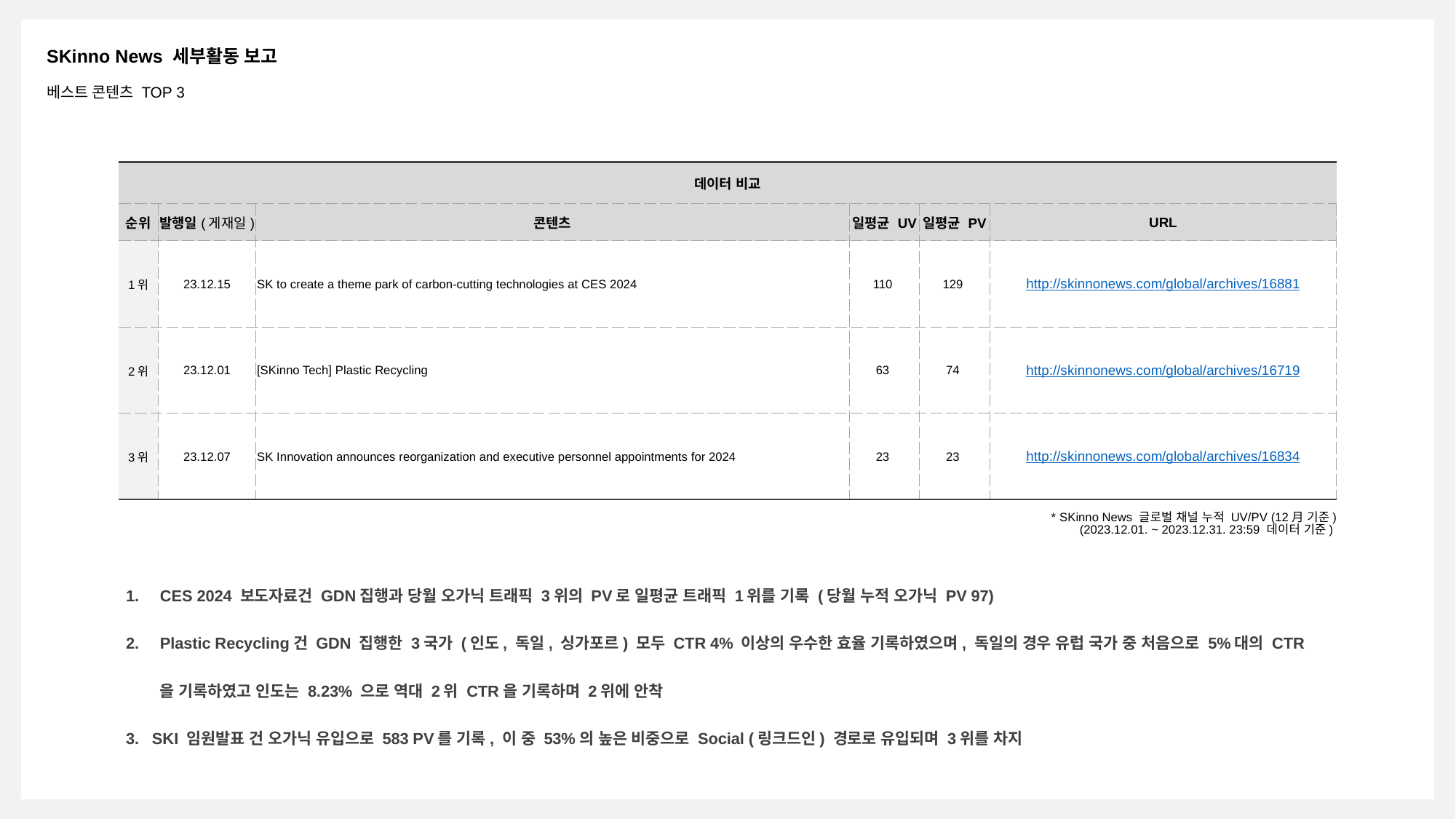

SKinno News 세부활동 보고
베스트 콘텐츠 TOP 3
| 데이터 비교 |  |  |  |  |  |
| --- | --- | --- | --- | --- | --- |
| 순위 | 발행일(게재일) | 콘텐츠 | 일평균 UV | 일평균 PV | URL |
| 1위 | 23.12.15 | SK to create a theme park of carbon-cutting technologies at CES 2024 | 110 | 129 | http://skinnonews.com/global/archives/16881 |
| 2위 | 23.12.01 | [SKinno Tech] Plastic Recycling | 63 | 74 | http://skinnonews.com/global/archives/16719 |
| 3위 | 23.12.07 | SK Innovation announces reorganization and executive personnel appointments for 2024 | 23 | 23 | http://skinnonews.com/global/archives/16834 |
* SKinno News 글로벌 채널 누적 UV/PV (12月 기준)
(2023.12.01. ~ 2023.12.31. 23:59 데이터 기준)
CES 2024 보도자료건 GDN집행과 당월 오가닉 트래픽 3위의 PV로 일평균 트래픽 1위를 기록 (당월 누적 오가닉 PV 97)
Plastic Recycling건 GDN 집행한 3국가 (인도, 독일, 싱가포르) 모두 CTR 4% 이상의 우수한 효율 기록하였으며, 독일의 경우 유럽 국가 중 처음으로 5%대의 CTR을 기록하였고 인도는 8.23% 으로 역대 2위 CTR을 기록하며 2위에 안착
3.   SKI 임원발표 건 오가닉 유입으로 583 PV를 기록, 이 중 53%의 높은 비중으로 Social (링크드인) 경로로 유입되며 3위를 차지